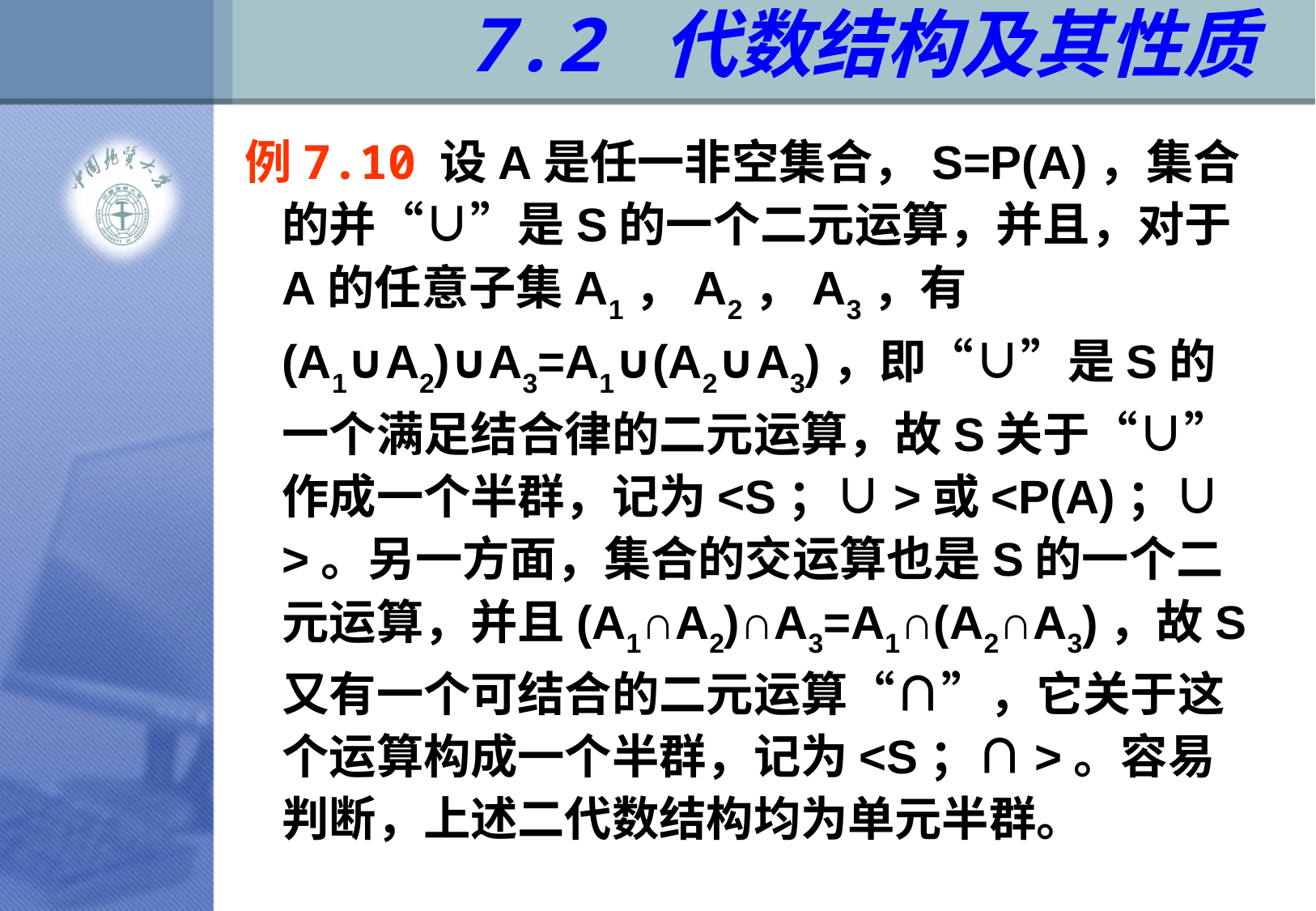

# 7.2 代数结构及其性质
   例7.10 设A是任一非空集合，S=P(A)，集合的并“∪”是S的一个二元运算，并且，对于A的任意子集A1，A2，A3，有(A1∪A2)∪A3=A1∪(A2∪A3)，即“∪”是S的一个满足结合律的二元运算，故S关于“∪”作成一个半群，记为<S；∪>或<P(A)；∪>。另一方面，集合的交运算也是S的一个二元运算，并且(A1∩A2)∩A3=A1∩(A2∩A3)，故S又有一个可结合的二元运算“∩”，它关于这个运算构成一个半群，记为<S；∩>。容易判断，上述二代数结构均为单元半群。